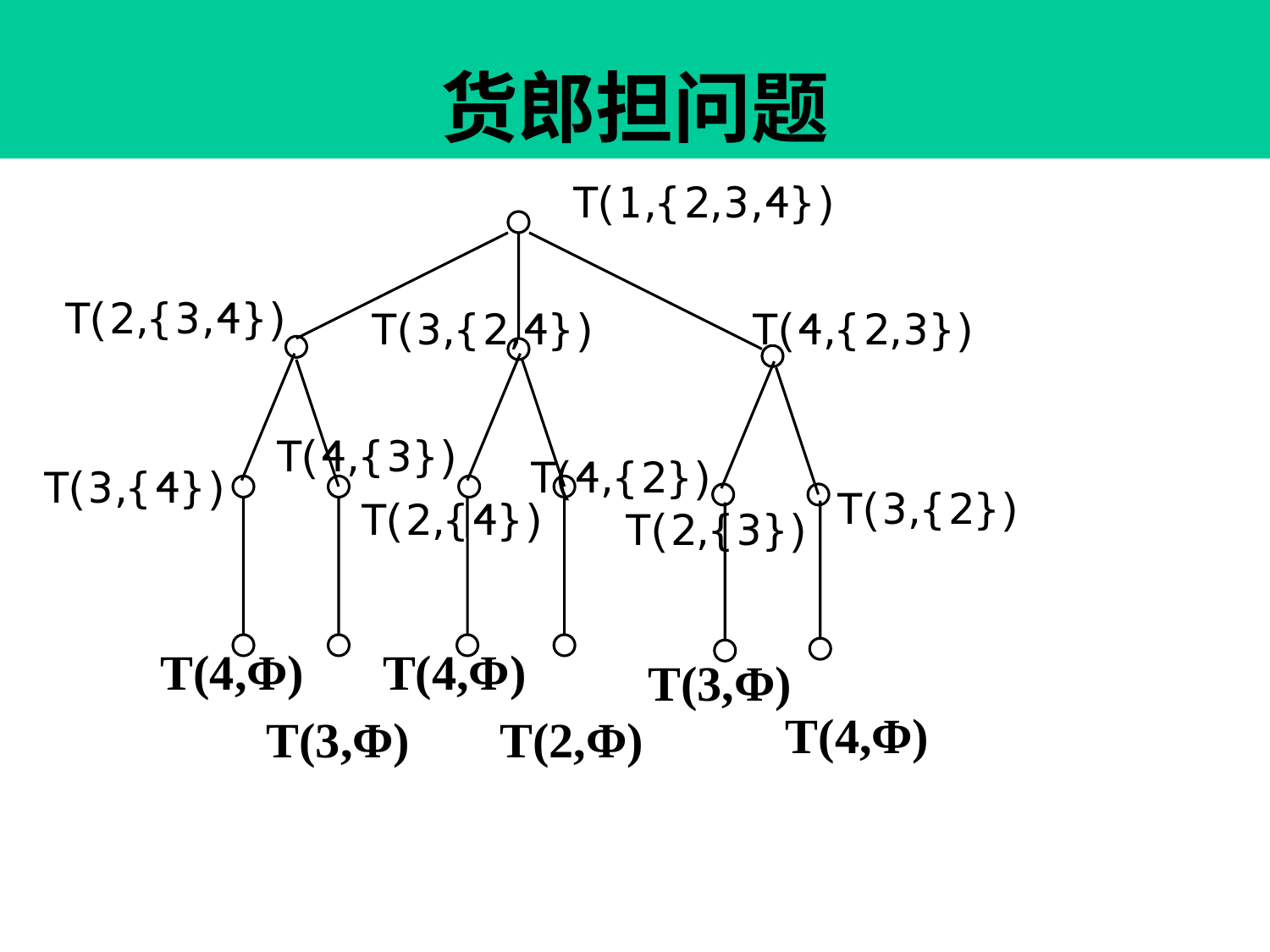

# 货郎担问题
T(1,{2,3,4})

T(2,{3,4})
T(3,{2,4})
T(4,{2,3})
T(4,{3})
T(4,{2})
T(3,{4})
T(3,{2})
T(2,{4})
T(2,{3})
T(4,Φ)
T(4,Φ)
T(3,Φ)
T(4,Φ)
T(3,Φ)
T(2,Φ)